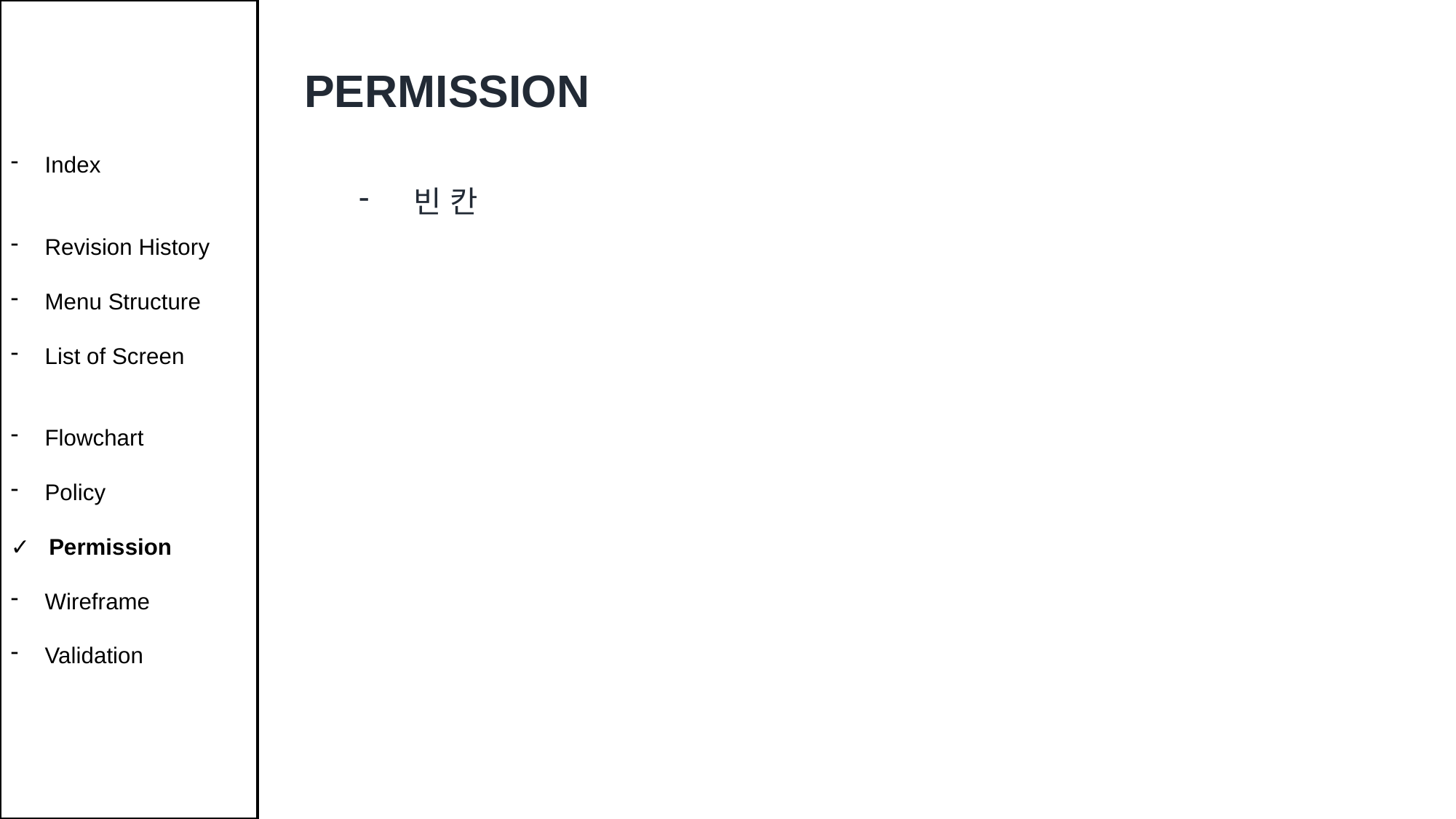

Index

Revision History

Menu Structure

List of Screen

Flowchart

Policy

✓   Permission

Wireframe

Validation
PERMISSION
빈 칸